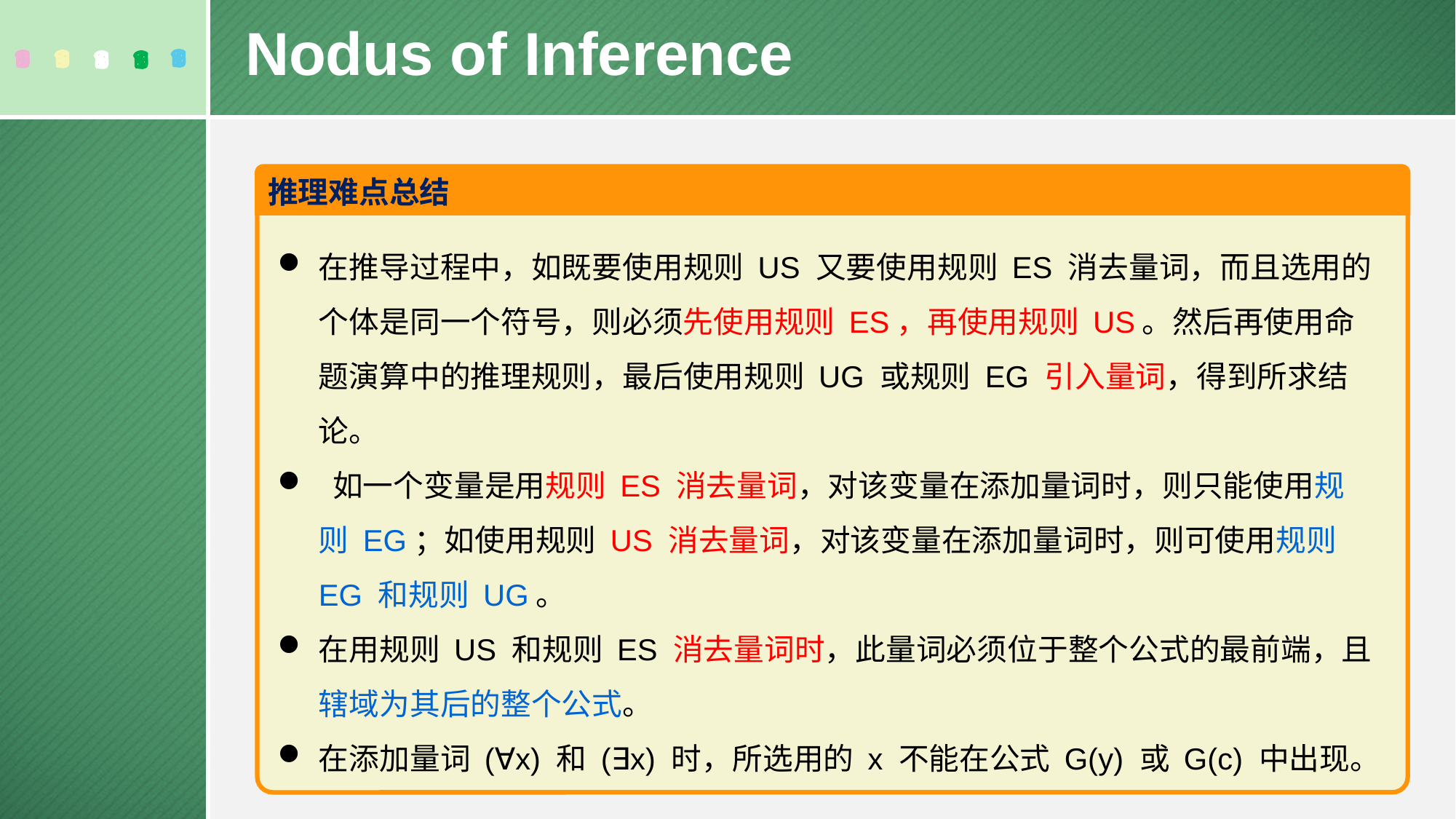

Nodus of Inference

推理难点总结

在推导过程中，如既要使用规则 US 又要使用规则 ES 消去量词，而且选用的个体是同一个符号，则必须先使用规则 ES，再使用规则 US。然后再使用命题演算中的推理规则，最后使用规则 UG 或规则 EG 引入量词，得到所求结论。
 如一个变量是用规则 ES 消去量词，对该变量在添加量词时，则只能使用规则 EG；如使用规则 US 消去量词，对该变量在添加量词时，则可使用规则 EG 和规则 UG。
在用规则 US 和规则 ES 消去量词时，此量词必须位于整个公式的最前端，且辖域为其后的整个公式。
在添加量词 (∀x) 和 (∃x) 时，所选用的 x 不能在公式 G(y) 或 G(c) 中出现。